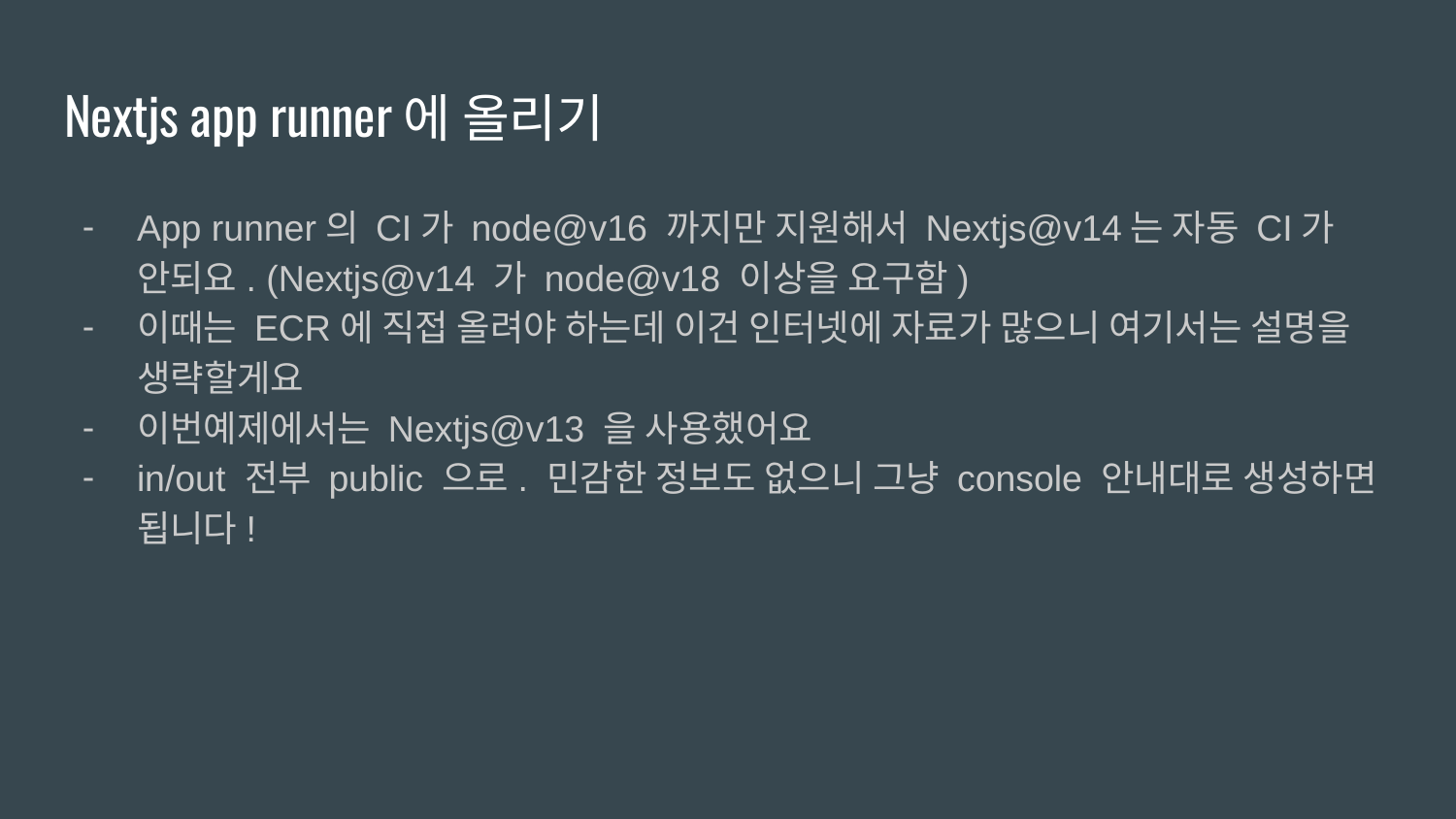

# Nextjs app runner에 올리기
App runner의 CI가 node@v16 까지만 지원해서 Nextjs@v14는 자동 CI가 안되요. (Nextjs@v14 가 node@v18 이상을 요구함)
이때는 ECR에 직접 올려야 하는데 이건 인터넷에 자료가 많으니 여기서는 설명을 생략할게요
이번예제에서는 Nextjs@v13 을 사용했어요
in/out 전부 public 으로. 민감한 정보도 없으니 그냥 console 안내대로 생성하면 됩니다!